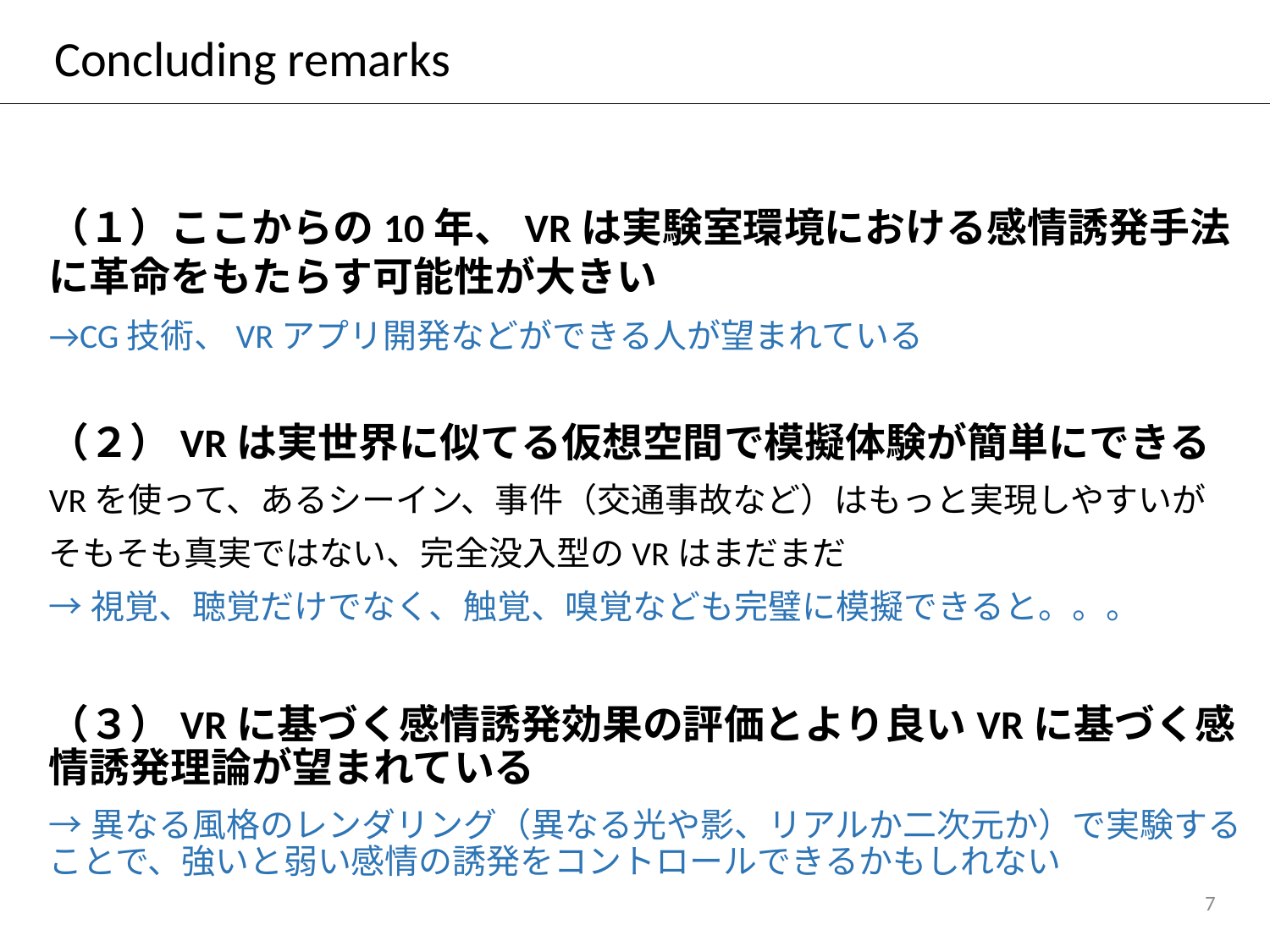

# Concluding remarks

（１）ここからの10年、VRは実験室環境における感情誘発手法に革命をもたらす可能性が大きい
→CG技術、VRアプリ開発などができる人が望まれている

（２）VRは実世界に似てる仮想空間で模擬体験が簡単にできる
VRを使って、あるシーイン、事件（交通事故など）はもっと実現しやすいが
そもそも真実ではない、完全没入型のVRはまだまだ
→視覚、聴覚だけでなく、触覚、嗅覚なども完璧に模擬できると。。。

（３）VRに基づく感情誘発効果の評価とより良いVRに基づく感情誘発理論が望まれている
→異なる風格のレンダリング（異なる光や影、リアルか二次元か）で実験することで、強いと弱い感情の誘発をコントロールできるかもしれない